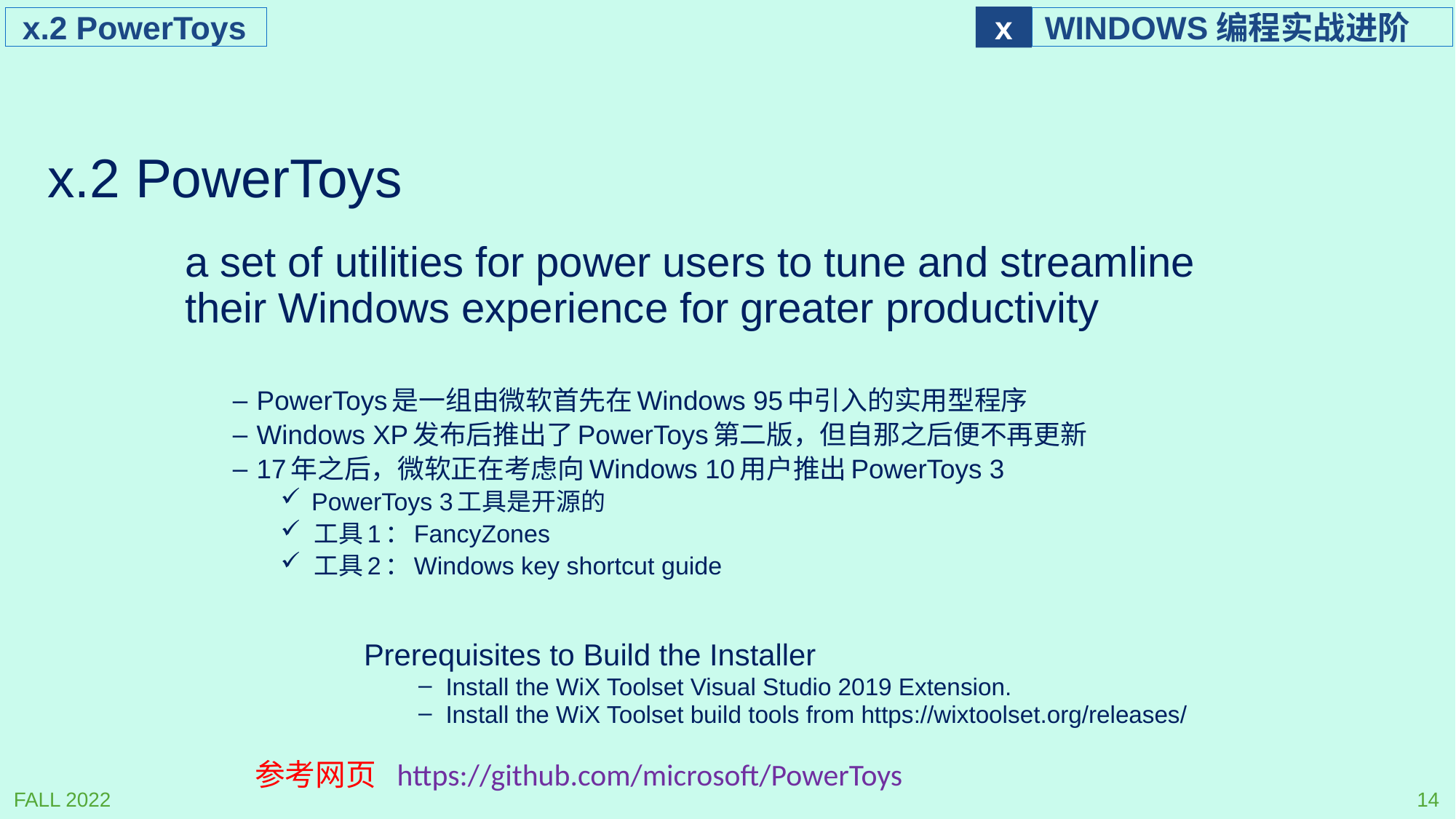

x.2 PowerToys
# x.2 PowerToys
a set of utilities for power users to tune and streamline their Windows experience for greater productivity

PowerToys是一组由微软首先在Windows 95中引入的实用型程序
Windows XP发布后推出了PowerToys第二版，但自那之后便不再更新
17年之后，微软正在考虑向Windows 10用户推出PowerToys 3
 PowerToys 3工具是开源的
 工具1：FancyZones
 工具2：Windows key shortcut guide
Prerequisites to Build the Installer
Install the WiX Toolset Visual Studio 2019 Extension.
Install the WiX Toolset build tools from https://wixtoolset.org/releases/
参考网页  https://github.com/microsoft/PowerToys